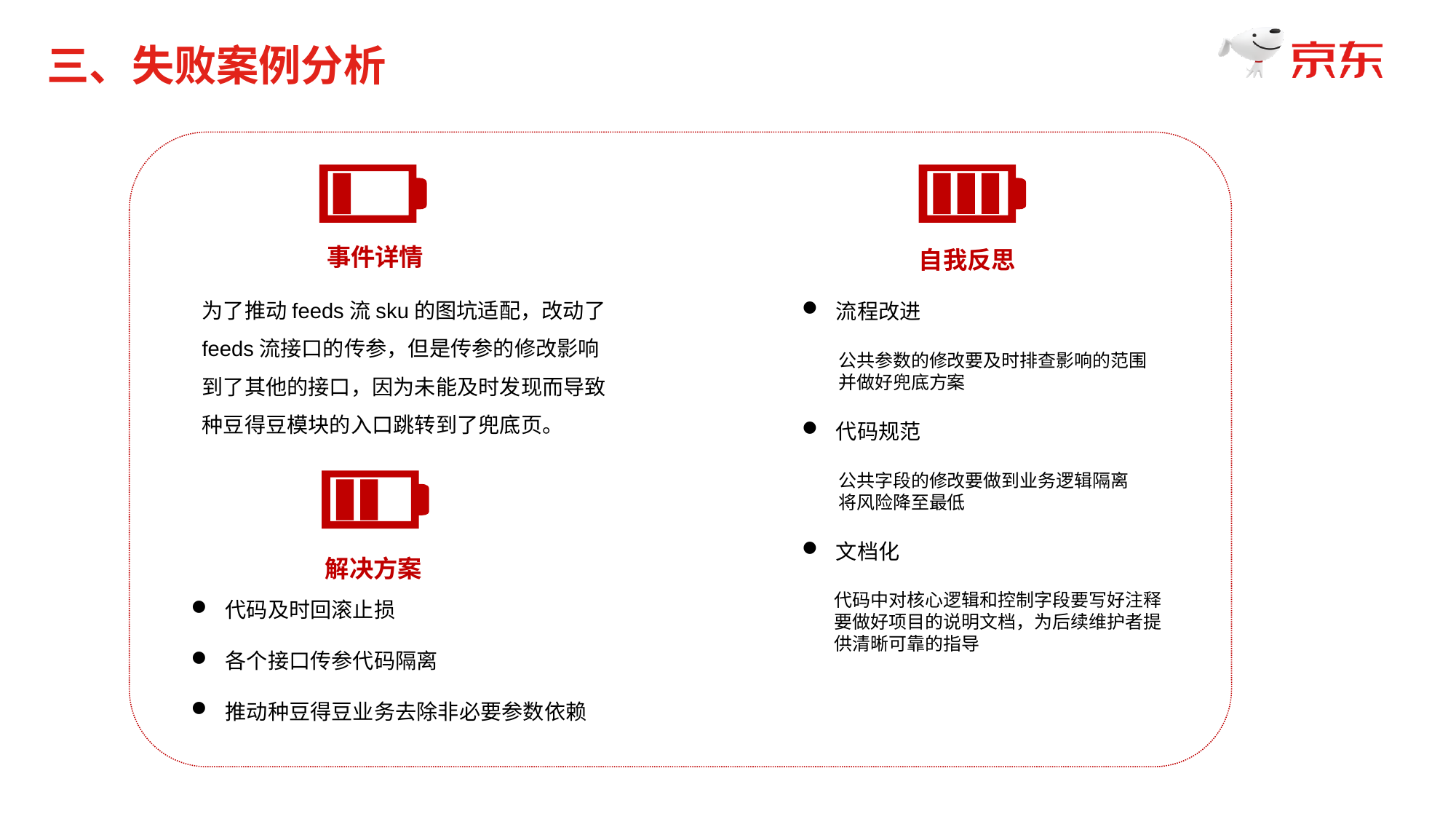

三、失败案例分析

事件详情
自我反思
为了推动feeds流sku的图坑适配，改动了feeds流接口的传参，但是传参的修改影响到了其他的接口，因为未能及时发现而导致种豆得豆模块的入口跳转到了兜底页。
流程改进

        公共参数的修改要及时排查影响的范围
        并做好兜底方案

代码规范

        公共字段的修改要做到业务逻辑隔离
        将风险降至最低

文档化

       代码中对核心逻辑和控制字段要写好注释
       要做好项目的说明文档，为后续维护者提
       供清晰可靠的指导

解决方案
代码及时回滚止损

各个接口传参代码隔离

推动种豆得豆业务去除非必要参数依赖